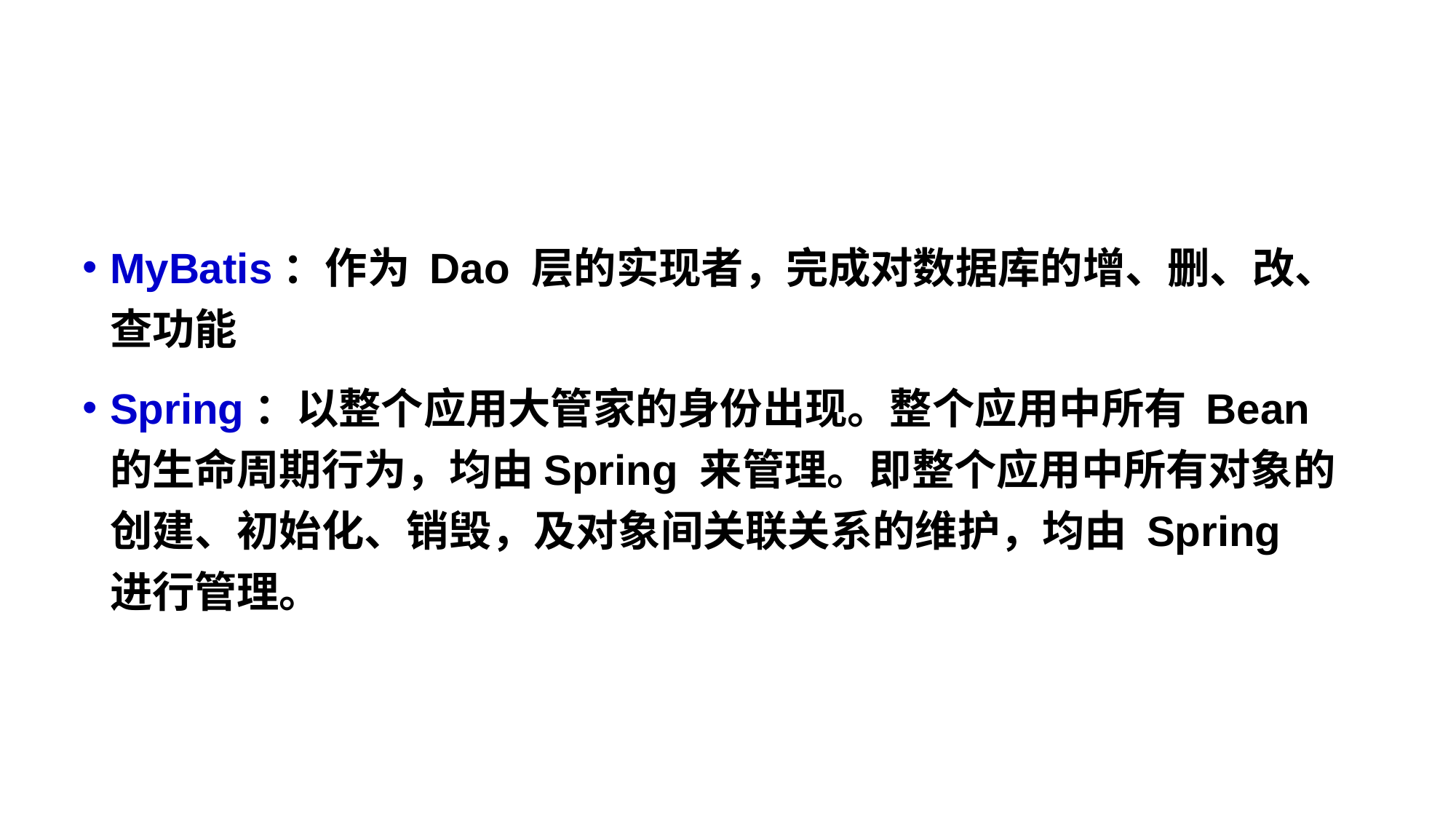

#
MyBatis：作为 Dao 层的实现者，完成对数据库的增、删、改、查功能
Spring：以整个应用大管家的身份出现。整个应用中所有 Bean 的生命周期行为，均由Spring 来管理。即整个应用中所有对象的创建、初始化、销毁，及对象间关联关系的维护，均由 Spring 进行管理。